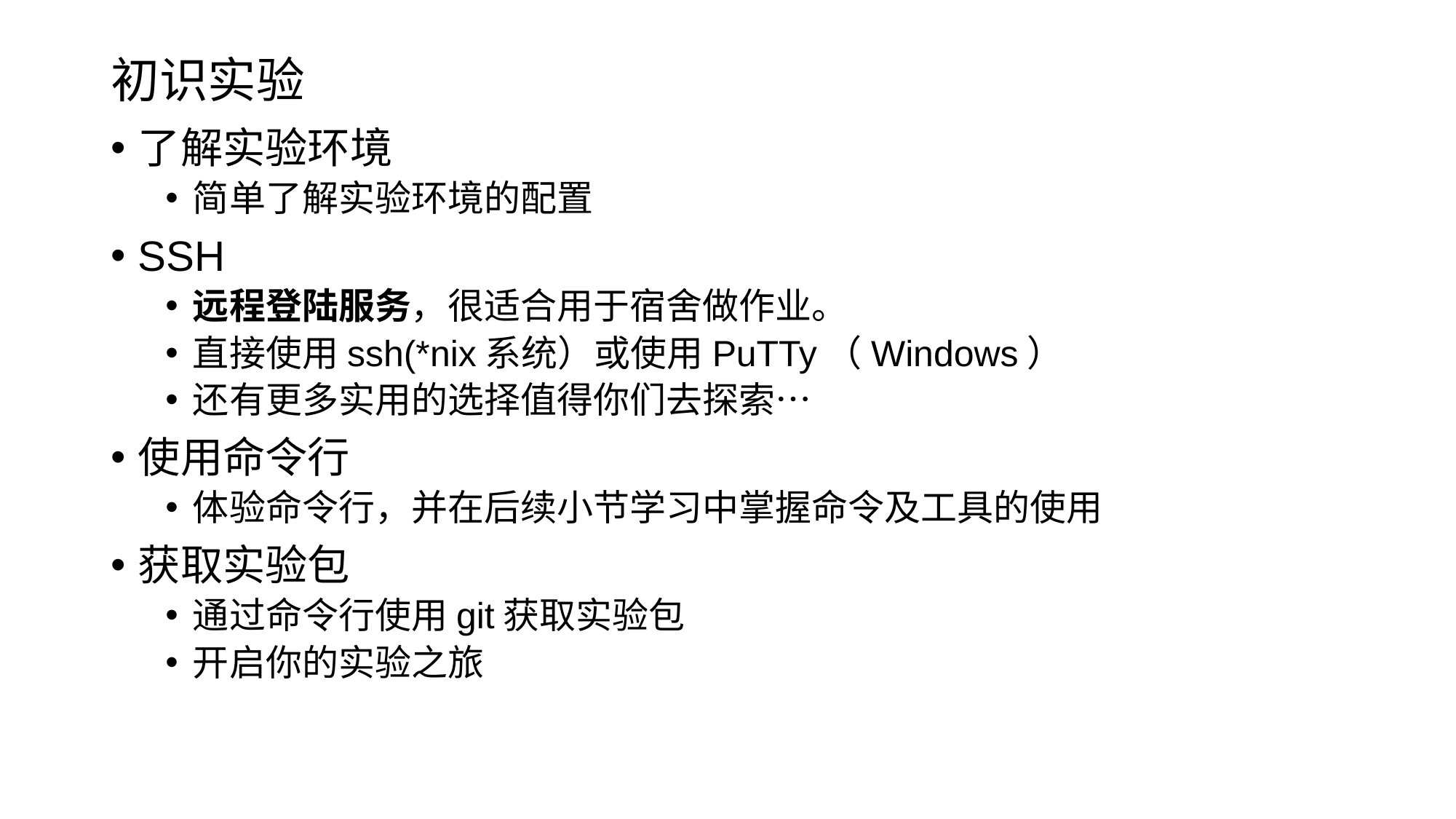

初识实验
了解实验环境
简单了解实验环境的配置
SSH
远程登陆服务，很适合用于宿舍做作业。
直接使用ssh(*nix系统）或使用PuTTy（Windows）
还有更多实用的选择值得你们去探索…
使用命令行
体验命令行，并在后续小节学习中掌握命令及工具的使用
获取实验包
通过命令行使用git获取实验包
开启你的实验之旅